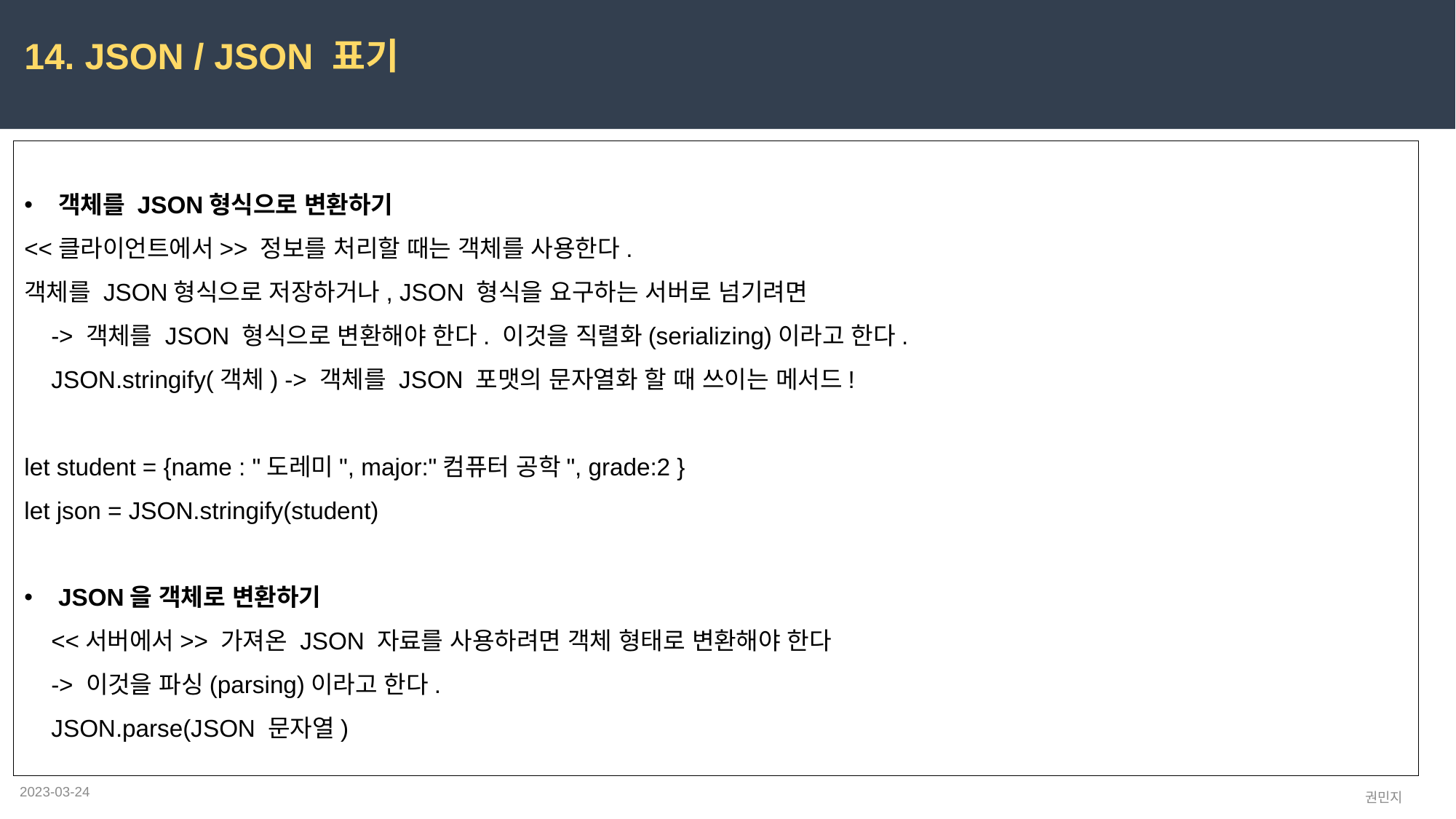

14. JSON / JSON 표기

객체를 JSON형식으로 변환하기
<<클라이언트에서>> 정보를 처리할 때는 객체를 사용한다.
객체를 JSON형식으로 저장하거나, JSON 형식을 요구하는 서버로 넘기려면
    -> 객체를 JSON 형식으로 변환해야 한다. 이것을 직렬화(serializing)이라고 한다.
    JSON.stringify(객체) -> 객체를 JSON 포맷의 문자열화 할 때 쓰이는 메서드!

let student = {name : "도레미", major:"컴퓨터 공학", grade:2 }
let json = JSON.stringify(student)

JSON을 객체로 변환하기
    <<서버에서>> 가져온 JSON 자료를 사용하려면 객체 형태로 변환해야 한다
    -> 이것을 파싱(parsing)이라고 한다.
    JSON.parse(JSON 문자열)
2023-03-24
권민지